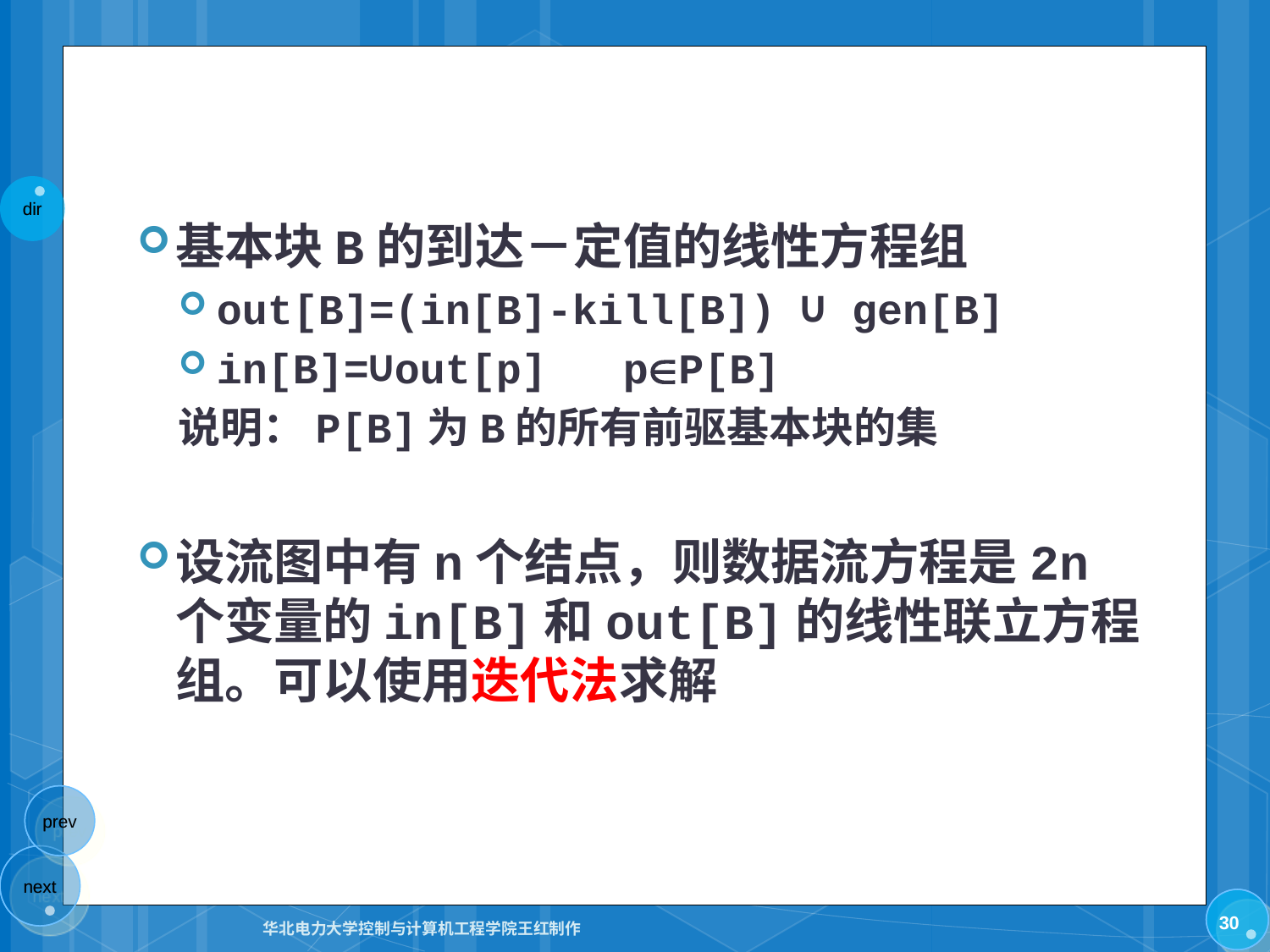

#
基本块B的到达－定值的线性方程组
out[B]=(in[B]-kill[B]) ∪ gen[B]
in[B]=∪out[p]   p∈P[B]
说明：P[B]为B的所有前驱基本块的集

设流图中有n个结点，则数据流方程是2n个变量的in[B]和out[B]的线性联立方程组。可以使用迭代法求解
30
华北电力大学控制与计算机工程学院王红制作